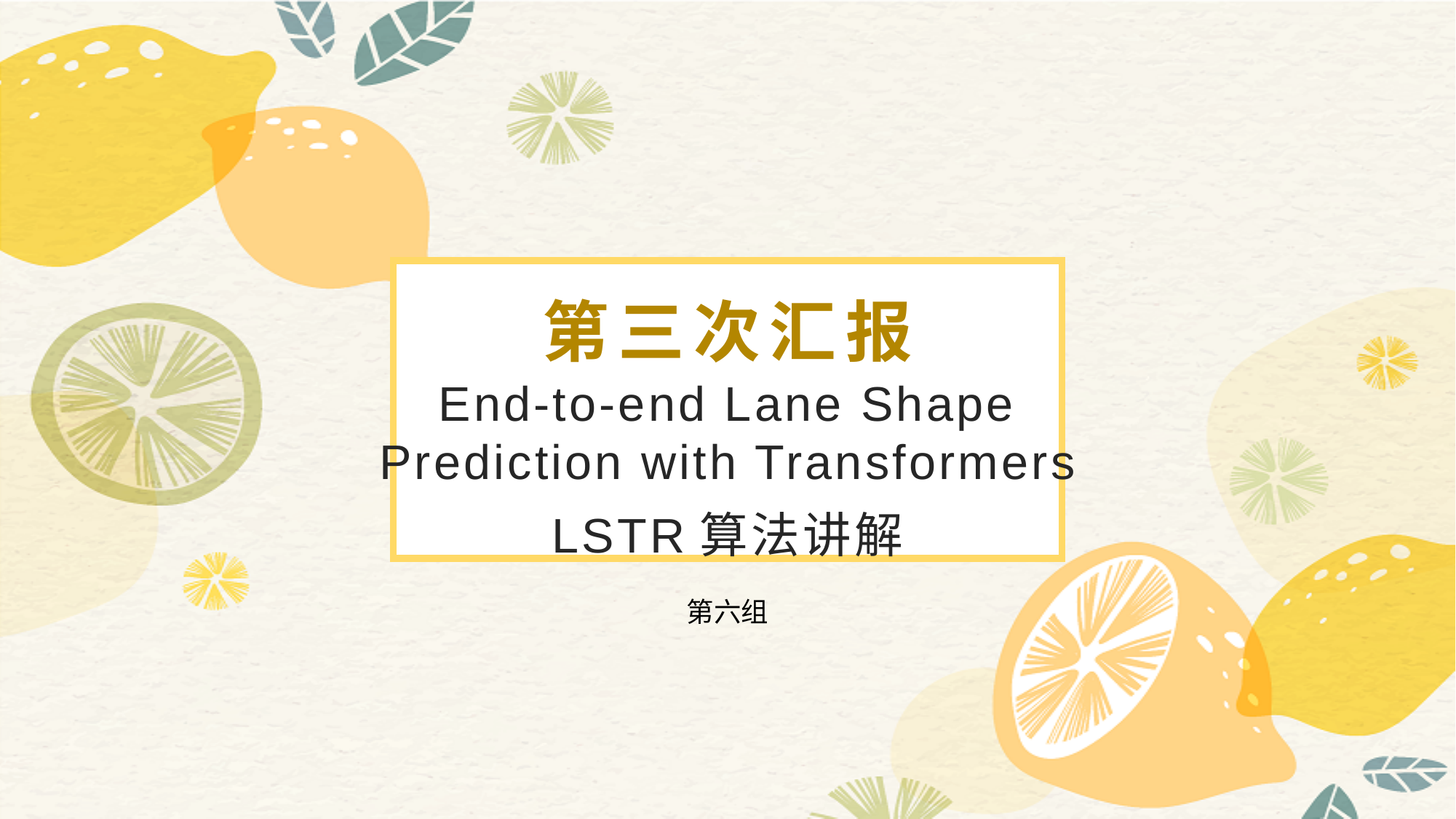

# 第三次汇报
End-to-end Lane Shape Prediction with Transformers
LSTR算法讲解
第六组